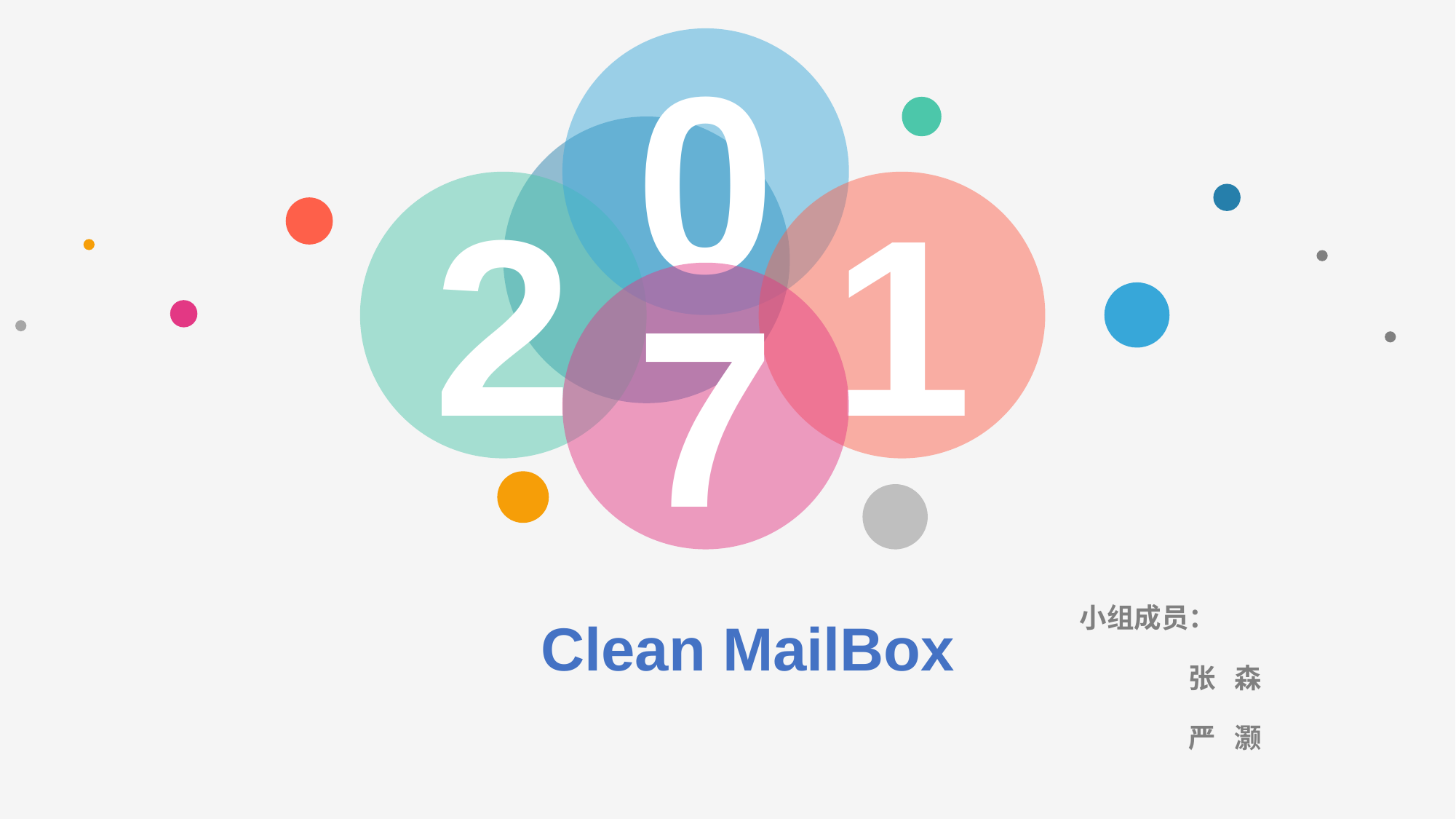

0

2
1

7

小组成员：
	张   森
	严   灏

Clean MailBox